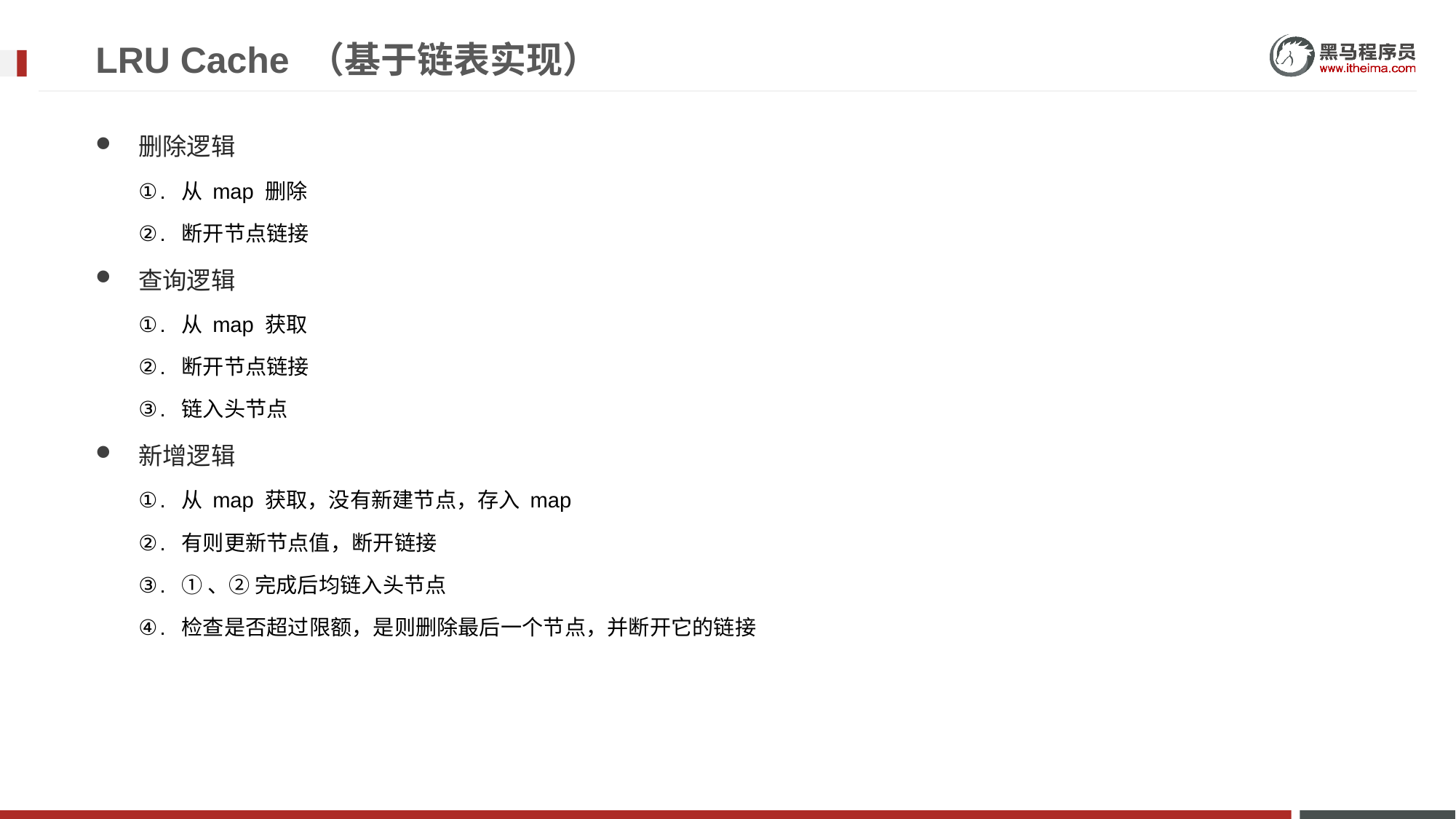

# LRU Cache （基于链表实现）
删除逻辑
从 map 删除
断开节点链接
查询逻辑
从 map 获取
断开节点链接
链入头节点
新增逻辑
从 map 获取，没有新建节点，存入 map
有则更新节点值，断开链接
①、② 完成后均链入头节点
检查是否超过限额，是则删除最后一个节点，并断开它的链接